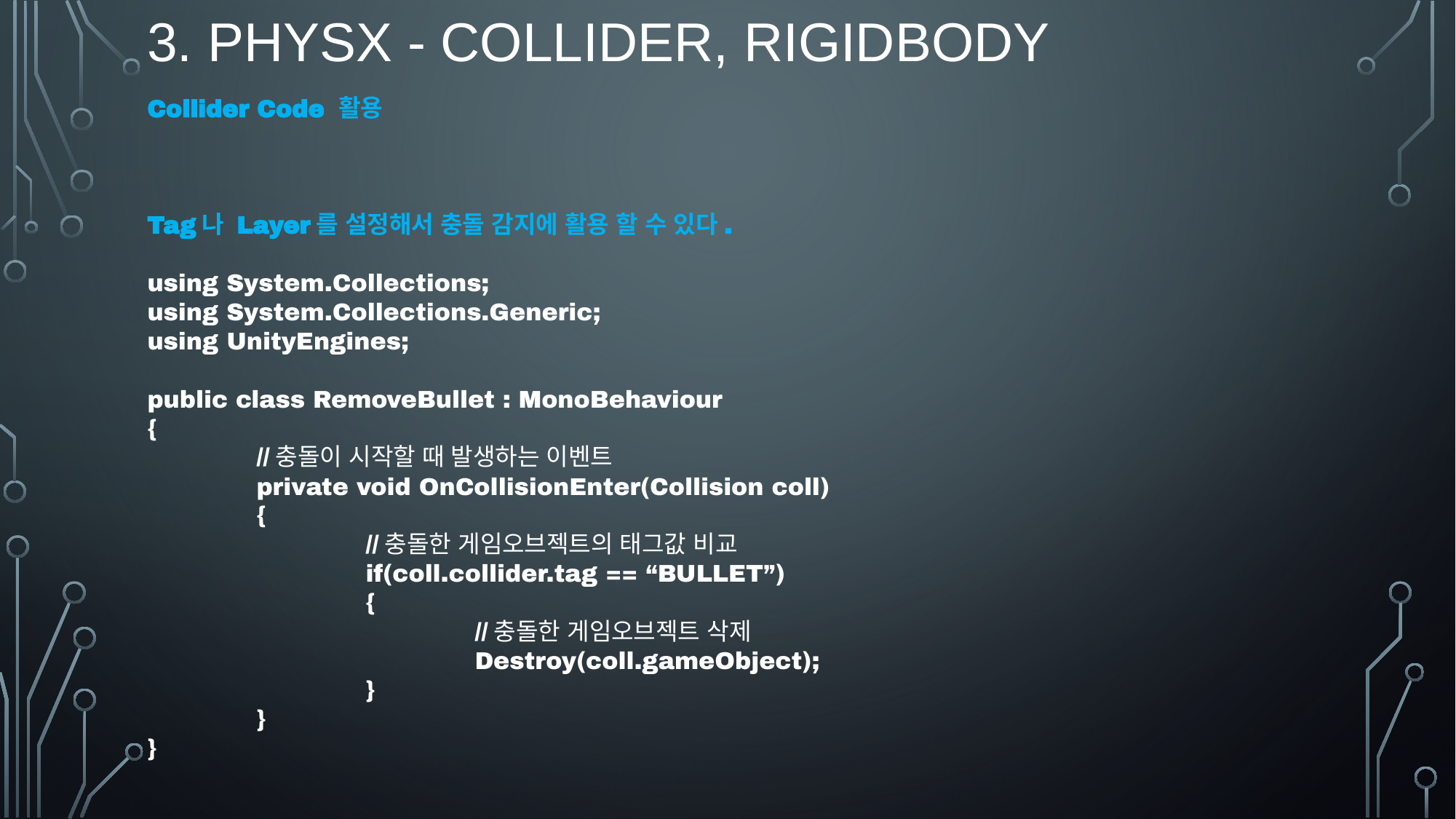

# 3. Physx - Collider, Rigidbody
Collider Code 활용

Tag나 Layer를 설정해서 충돌 감지에 활용 할 수 있다.

using System.Collections;
using System.Collections.Generic;
using UnityEngines;

public class RemoveBullet : MonoBehaviour
{
	//충돌이 시작할 때 발생하는 이벤트
	private void OnCollisionEnter(Collision coll)
	{
		//충돌한 게임오브젝트의 태그값 비교
		if(coll.collider.tag == “BULLET”)
		{
			//충돌한 게임오브젝트 삭제
			Destroy(coll.gameObject);
		}
	}
}